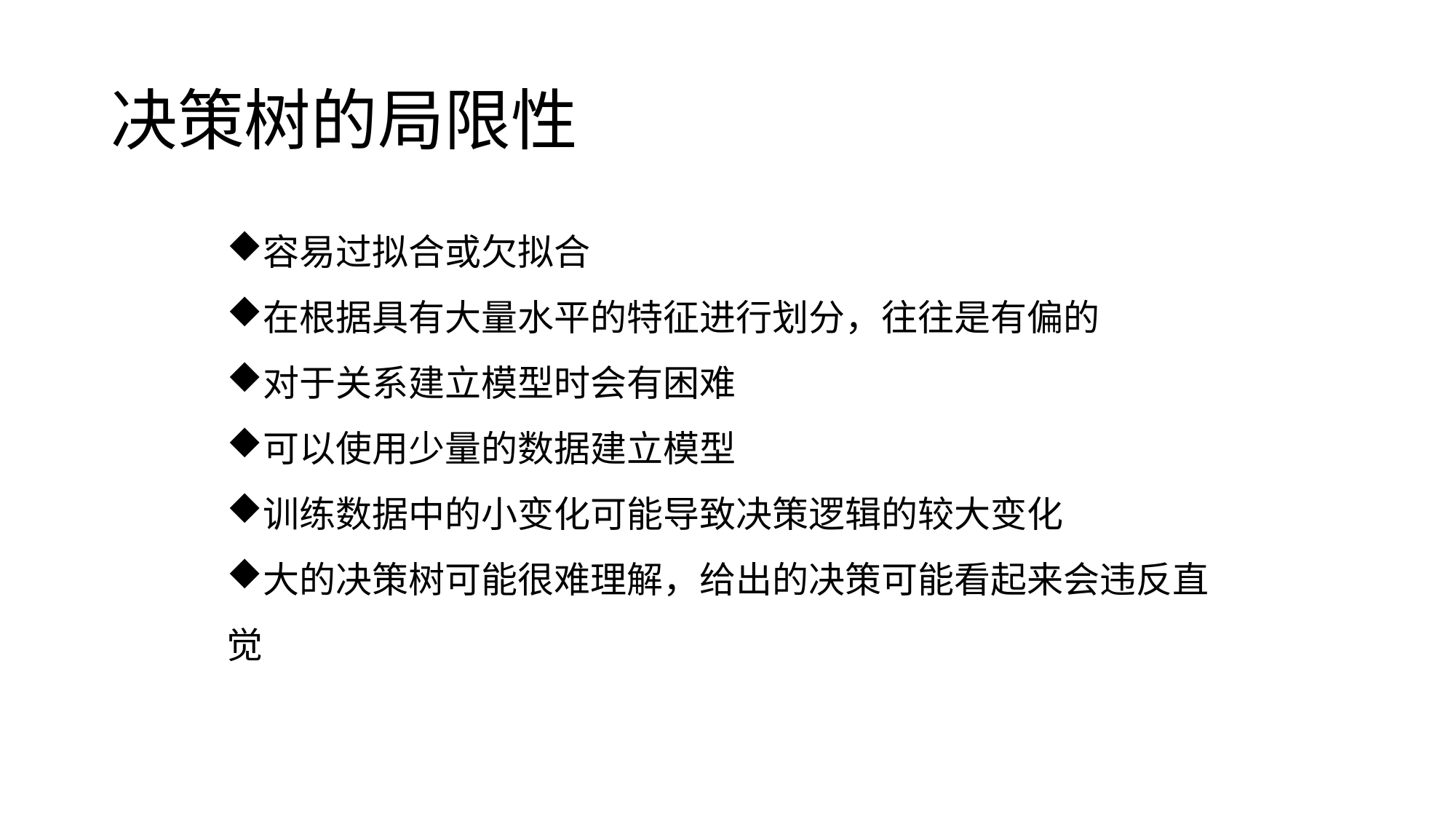

# 决策树的局限性
容易过拟合或欠拟合
在根据具有大量水平的特征进行划分，往往是有偏的
对于关系建立模型时会有困难
可以使用少量的数据建立模型
训练数据中的小变化可能导致决策逻辑的较大变化
大的决策树可能很难理解，给出的决策可能看起来会违反直觉